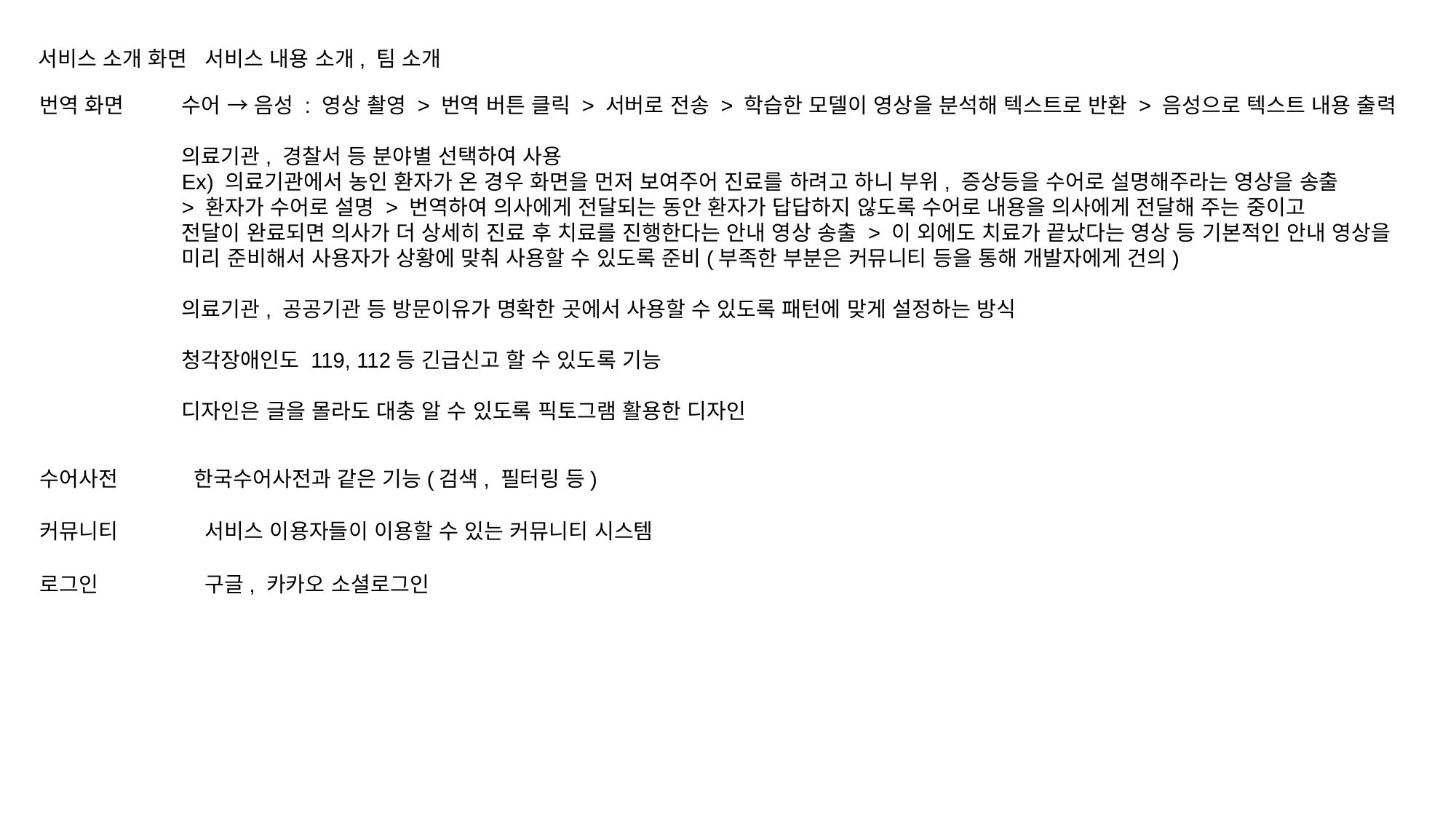

서비스 소개 화면
서비스 내용 소개, 팀 소개
번역 화면
수어 → 음성 : 영상 촬영 > 번역 버튼 클릭 > 서버로 전송 > 학습한 모델이 영상을 분석해 텍스트로 반환 > 음성으로 텍스트 내용 출력

의료기관, 경찰서 등 분야별 선택하여 사용
Ex) 의료기관에서 농인 환자가 온 경우 화면을 먼저 보여주어 진료를 하려고 하니 부위, 증상등을 수어로 설명해주라는 영상을 송출
> 환자가 수어로 설명 > 번역하여 의사에게 전달되는 동안 환자가 답답하지 않도록 수어로 내용을 의사에게 전달해 주는 중이고
전달이 완료되면 의사가 더 상세히 진료 후 치료를 진행한다는 안내 영상 송출 > 이 외에도 치료가 끝났다는 영상 등 기본적인 안내 영상을
미리 준비해서 사용자가 상황에 맞춰 사용할 수 있도록 준비(부족한 부분은 커뮤니티 등을 통해 개발자에게 건의)

의료기관, 공공기관 등 방문이유가 명확한 곳에서 사용할 수 있도록 패턴에 맞게 설정하는 방식

청각장애인도 119, 112등 긴급신고 할 수 있도록 기능

디자인은 글을 몰라도 대충 알 수 있도록 픽토그램 활용한 디자인
수어사전
한국수어사전과 같은 기능(검색, 필터링 등)
커뮤니티
서비스 이용자들이 이용할 수 있는 커뮤니티 시스템
로그인
구글, 카카오 소셜로그인